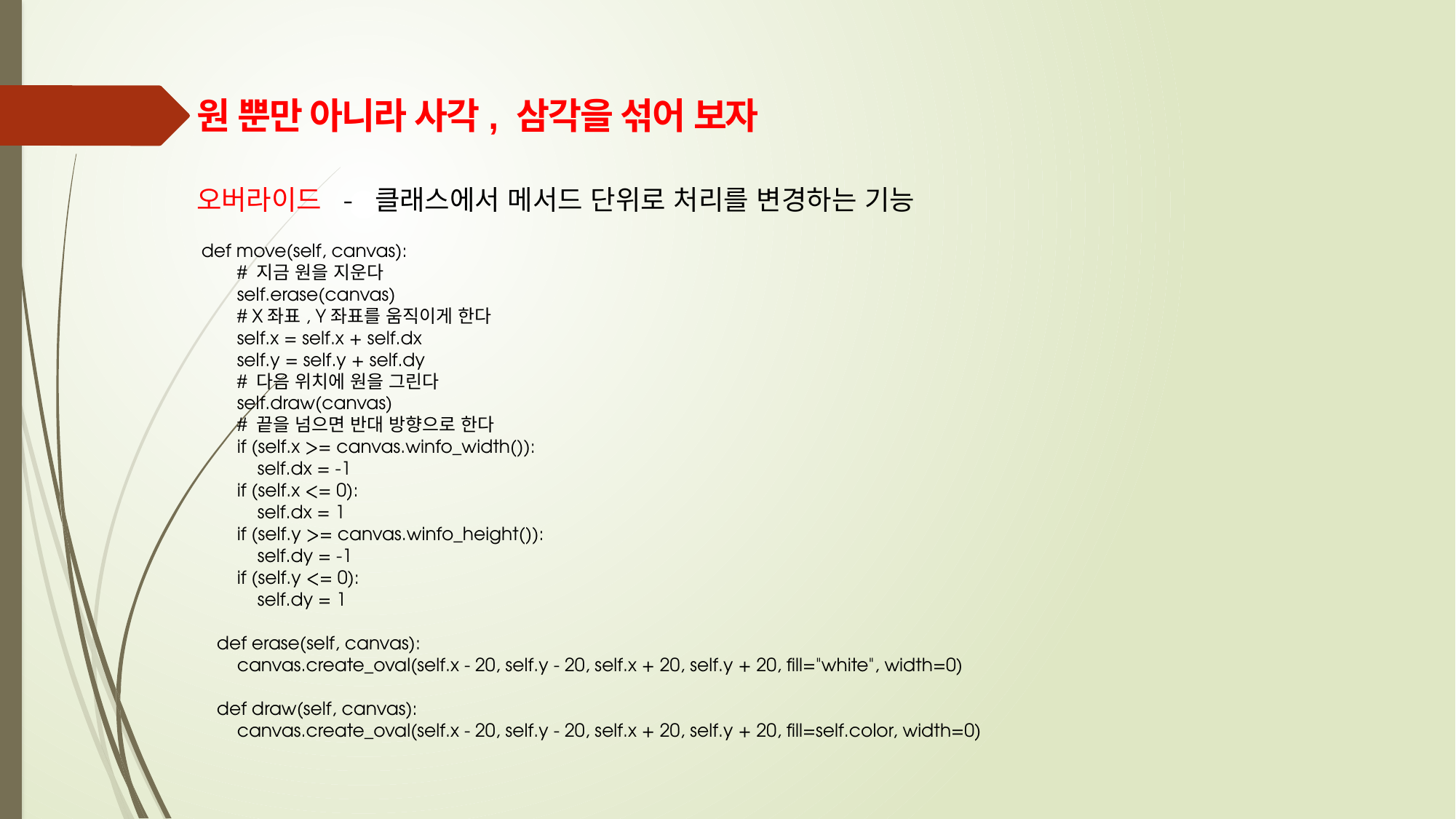

원 뿐만 아니라 사각, 삼각을 섞어 보자
오버라이드  -  클래스에서 메서드 단위로 처리를 변경하는 기능
 def move(self, canvas):
        # 지금 원을 지운다
        self.erase(canvas)
        # X좌표, Y좌표를 움직이게 한다
        self.x = self.x + self.dx
        self.y = self.y + self.dy
        # 다음 위치에 원을 그린다
        self.draw(canvas)
        # 끝을 넘으면 반대 방향으로 한다
        if (self.x >= canvas.winfo_width()):
            self.dx = -1
        if (self.x <= 0):
            self.dx = 1
        if (self.y >= canvas.winfo_height()):
            self.dy = -1
        if (self.y <= 0):
            self.dy = 1

    def erase(self, canvas):
        canvas.create_oval(self.x - 20, self.y - 20, self.x + 20, self.y + 20, fill="white", width=0)

    def draw(self, canvas):
        canvas.create_oval(self.x - 20, self.y - 20, self.x + 20, self.y + 20, fill=self.color, width=0)